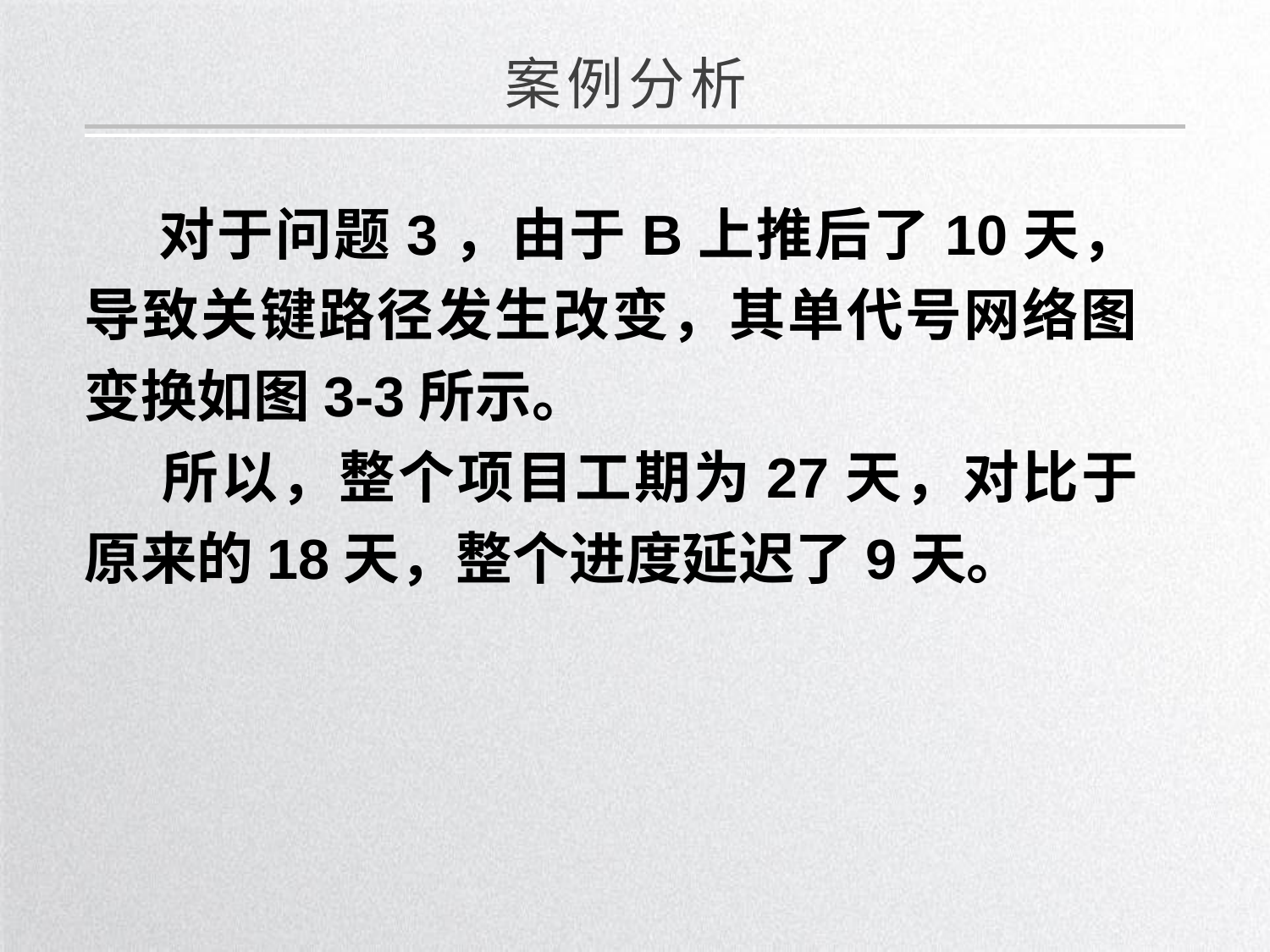

案例分析
    对于问题3，由于B上推后了10天，导致关键路径发生改变，其单代号网络图变换如图3-3所示。
    所以，整个项目工期为27天，对比于原来的18天，整个进度延迟了9天。